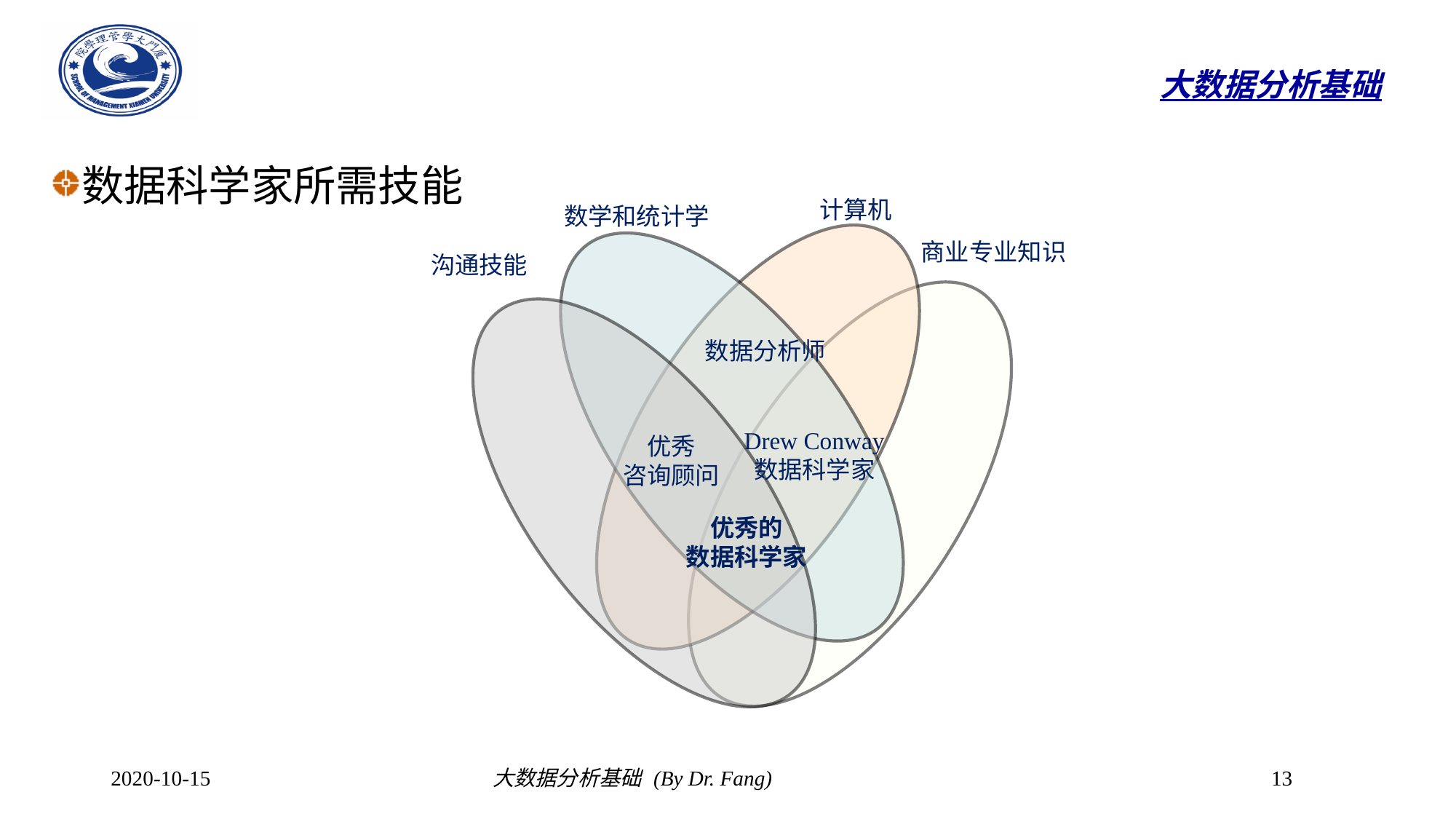

# 大数据分析基础
数据科学家所需技能
计算机
数学和统计学

商业专业知识
沟通技能

数据分析师
Drew Conway
数据科学家
优秀
咨询顾问
优秀的
数据科学家
2020-10-15
大数据分析基础 (By Dr. Fang)
13